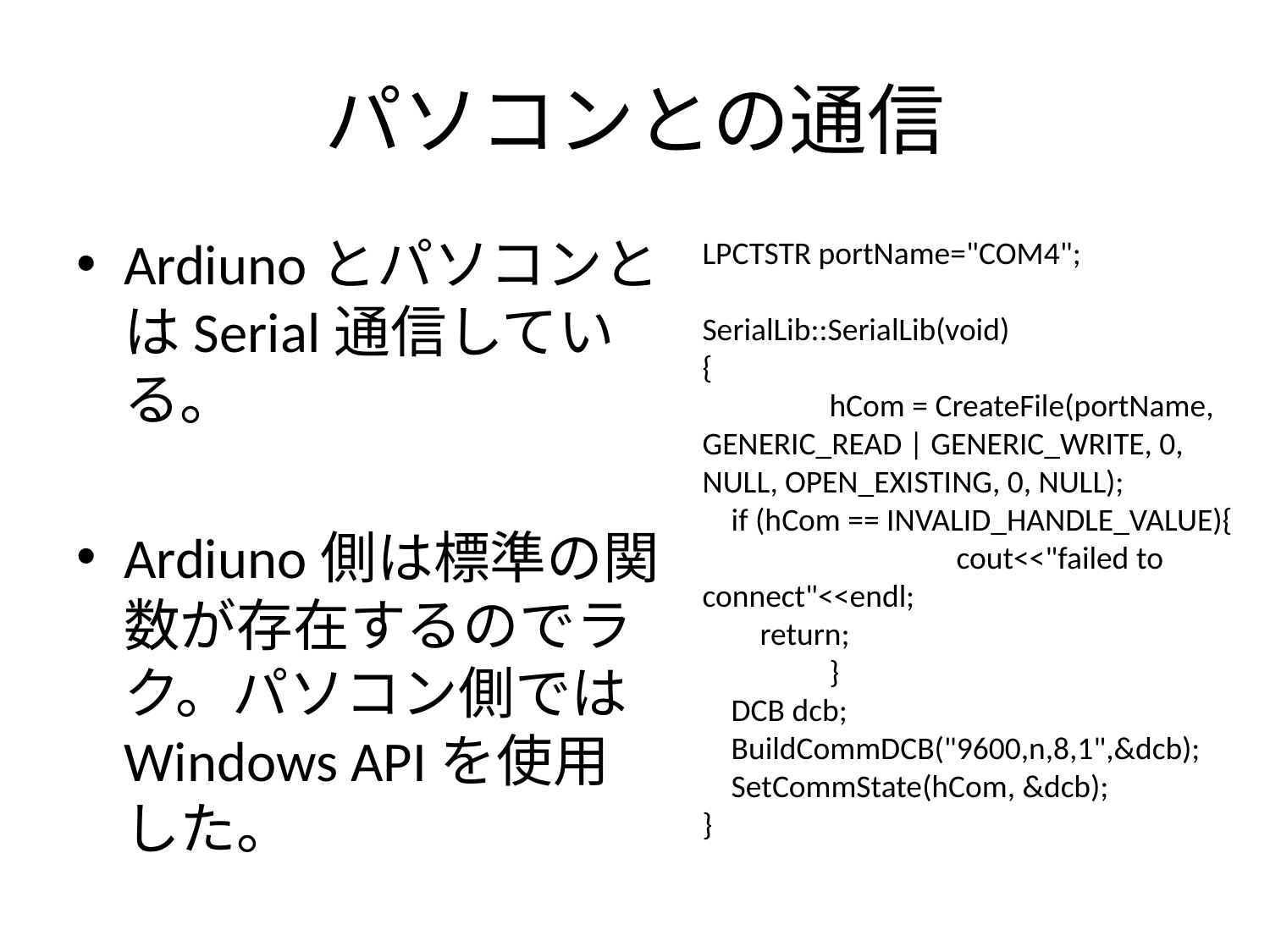

# パソコンとの通信
ArdiunoとパソコンとはSerial通信している。

Ardiuno側は標準の関数が存在するのでラク。パソコン側ではWindows APIを使用した。
LPCTSTR portName="COM4";

SerialLib::SerialLib(void)
{
	hCom = CreateFile(portName, GENERIC_READ | GENERIC_WRITE, 0, NULL, OPEN_EXISTING, 0, NULL);
    if (hCom == INVALID_HANDLE_VALUE){
		cout<<"failed to connect"<<endl;
        return;
	}
    DCB dcb;
    BuildCommDCB("9600,n,8,1",&dcb);
    SetCommState(hCom, &dcb);
}